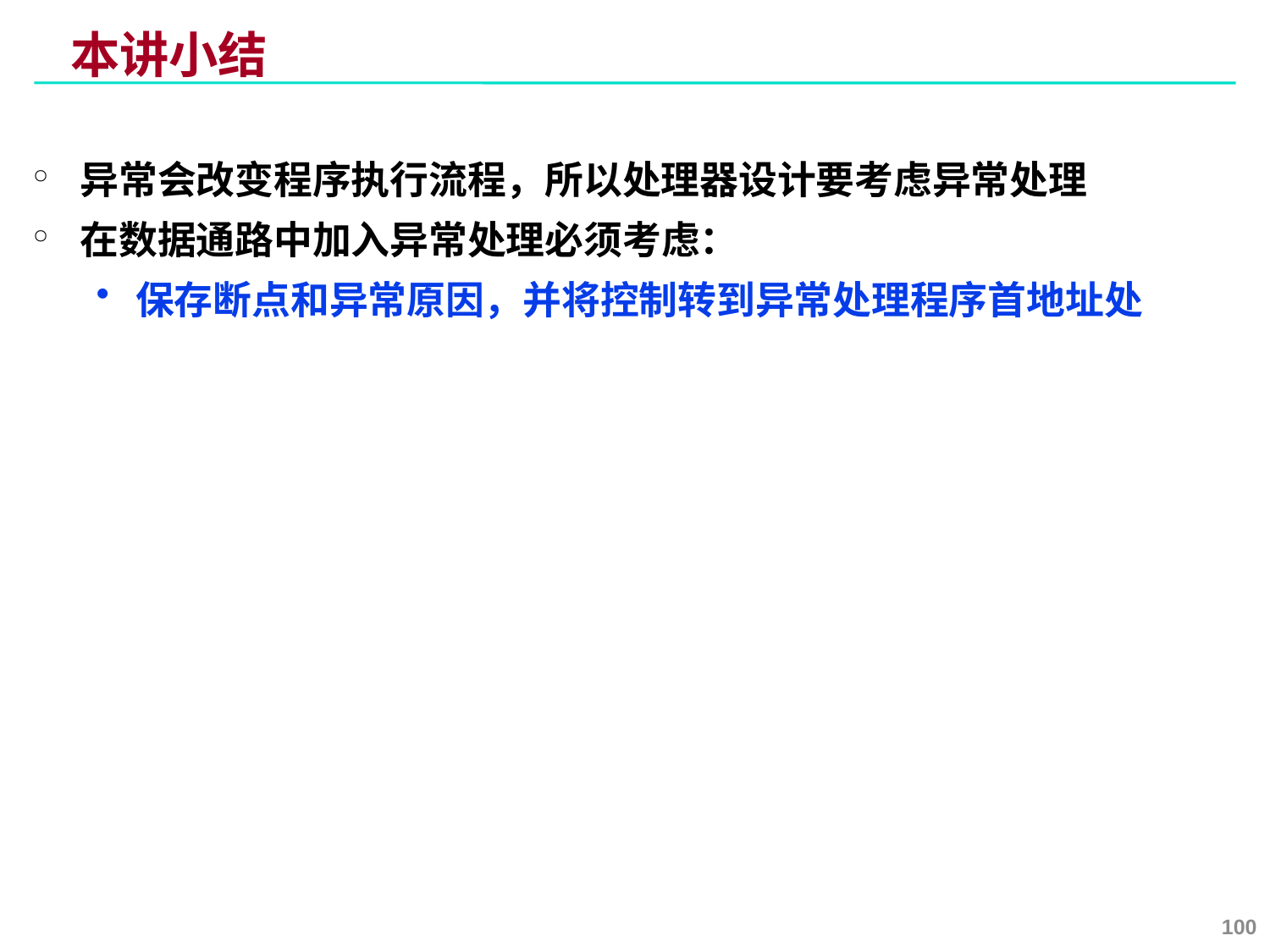

# 本讲小结
异常会改变程序执行流程，所以处理器设计要考虑异常处理
在数据通路中加入异常处理必须考虑：
保存断点和异常原因，并将控制转到异常处理程序首地址处
100